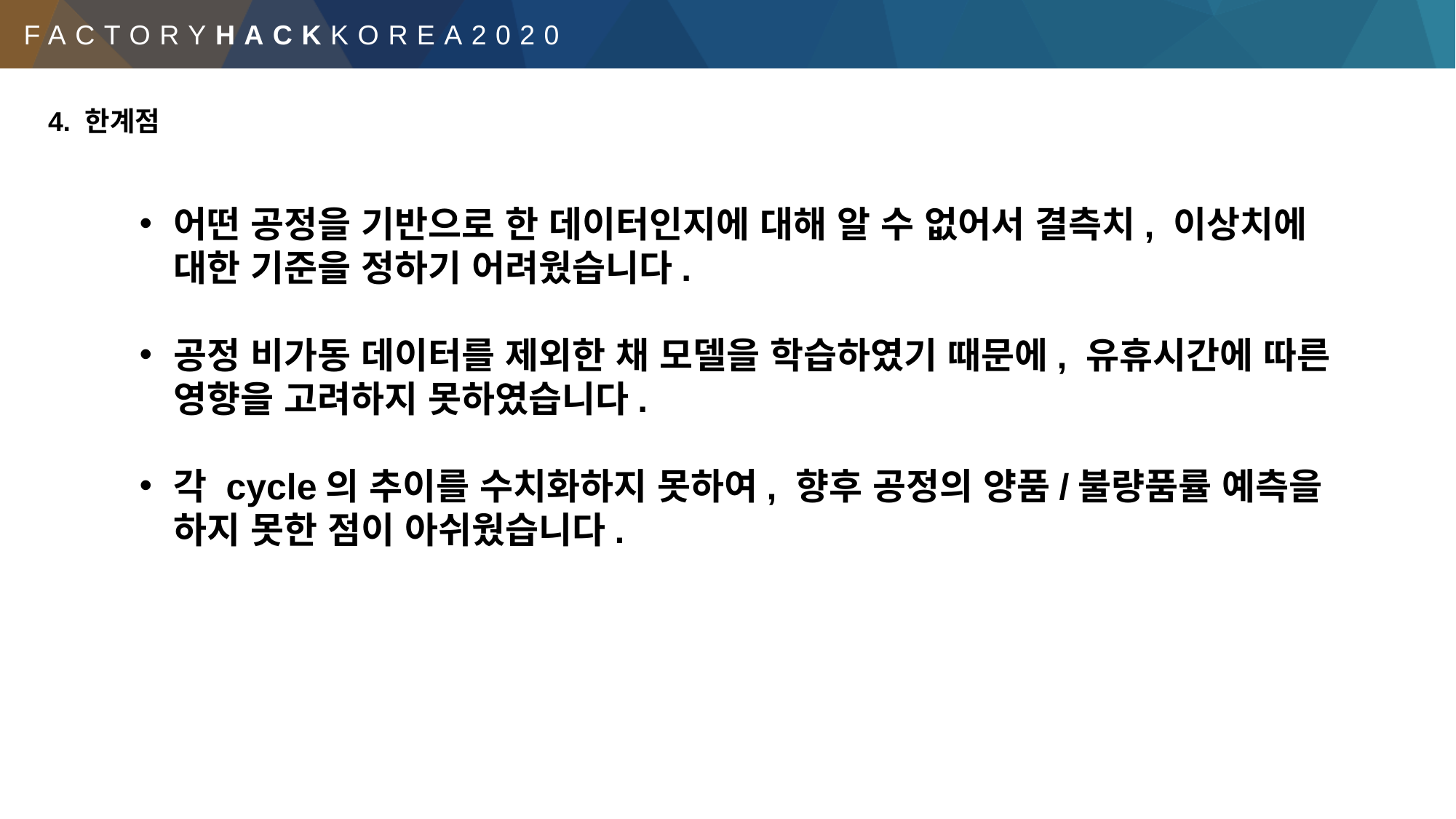

4. 한계점
어떤 공정을 기반으로 한 데이터인지에 대해 알 수 없어서 결측치, 이상치에 대한 기준을 정하기 어려웠습니다.

공정 비가동 데이터를 제외한 채 모델을 학습하였기 때문에, 유휴시간에 따른 영향을 고려하지 못하였습니다.

각 cycle의 추이를 수치화하지 못하여, 향후 공정의 양품/불량품률 예측을 하지 못한 점이 아쉬웠습니다.